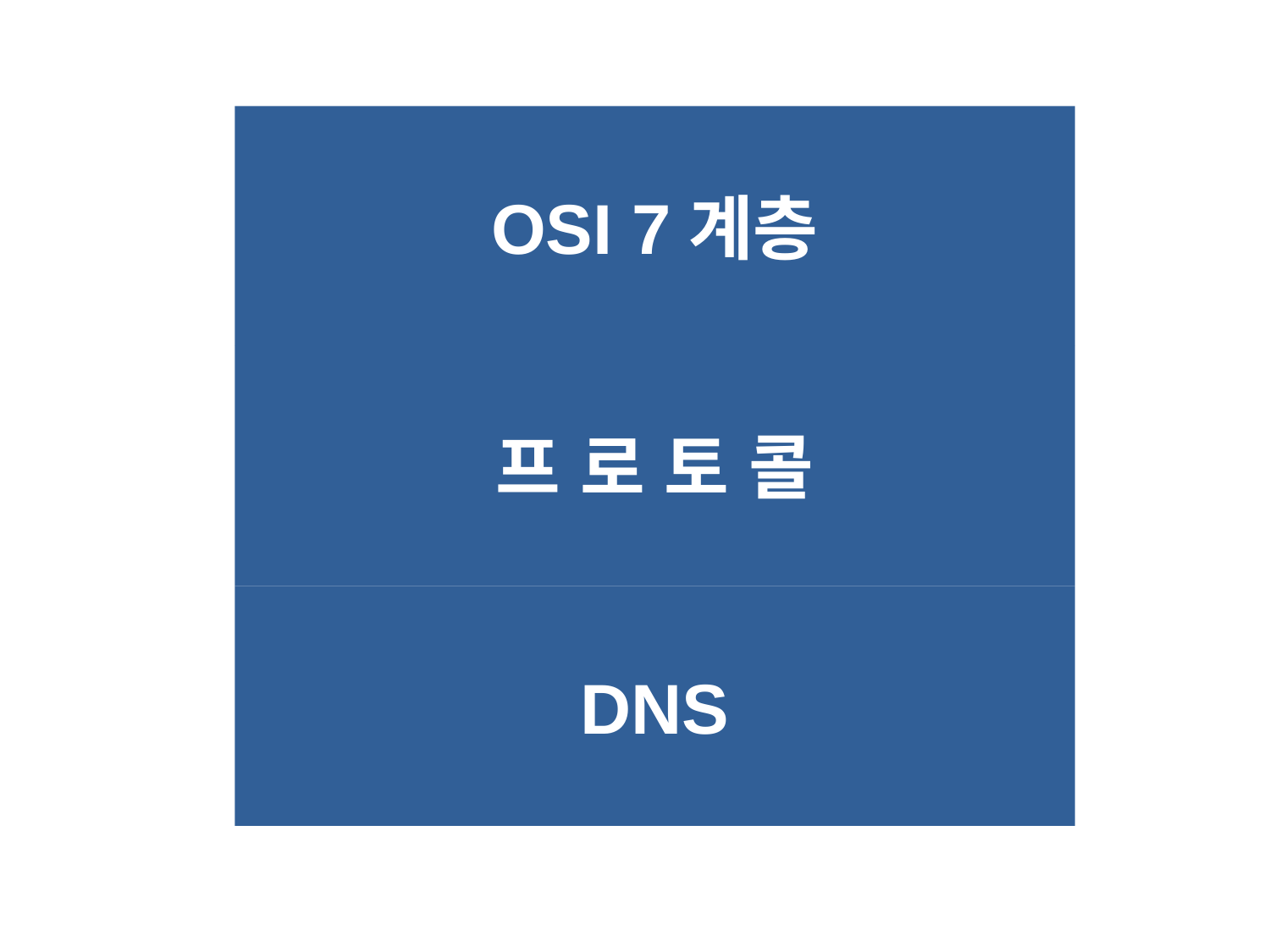

OSI 7계층
프 로 토 콜
DNS